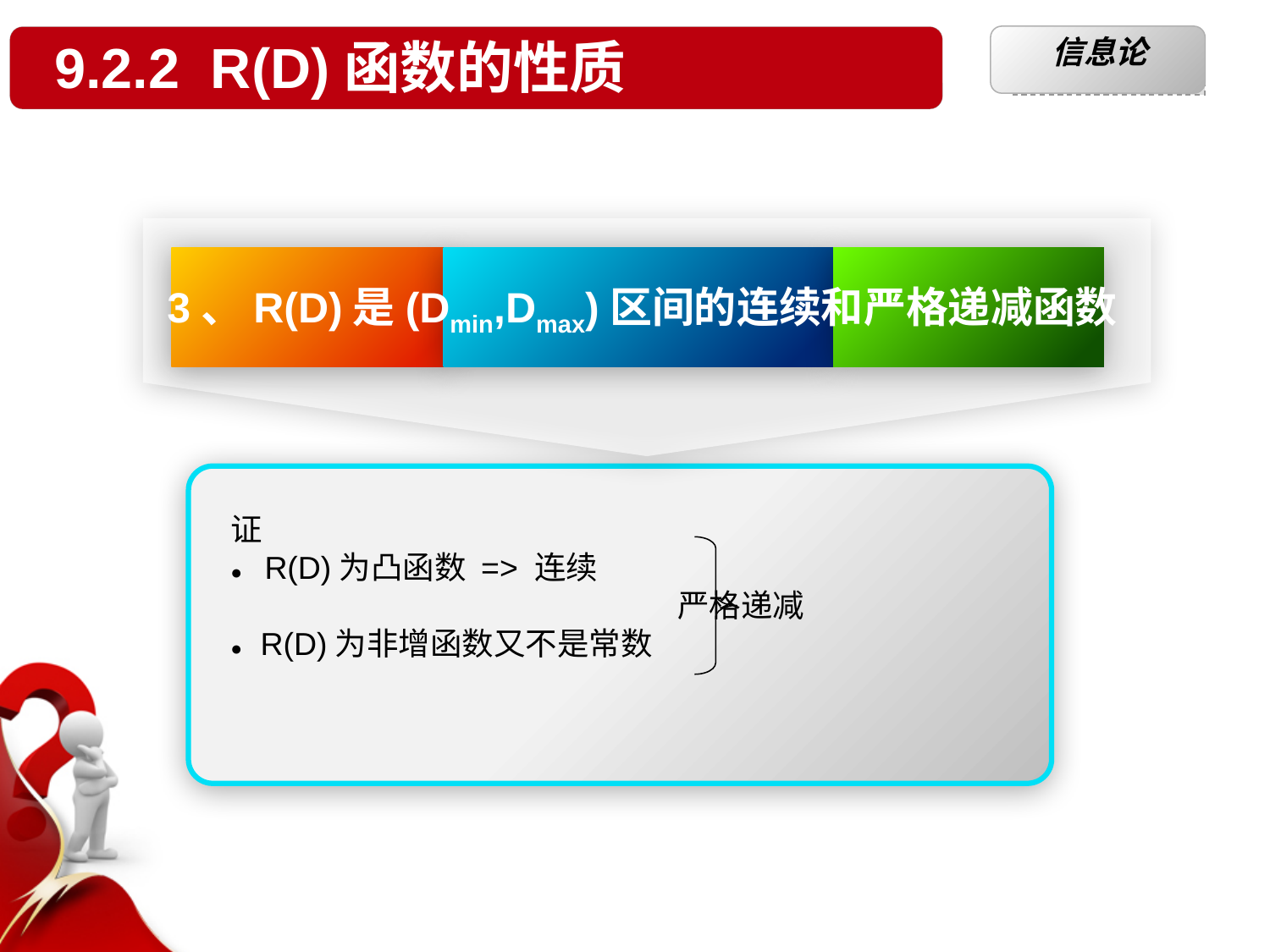

凸函数

9.2.2  R(D)函数的性质

信息论
§2.1.1 条件自信息

3、R(D)是(Dmin,Dmax)区间的连续和严格递减函数

证
●    R(D)为凸函数 => 连续
                                                             严格递减
●  R(D)为非增函数又不是常数